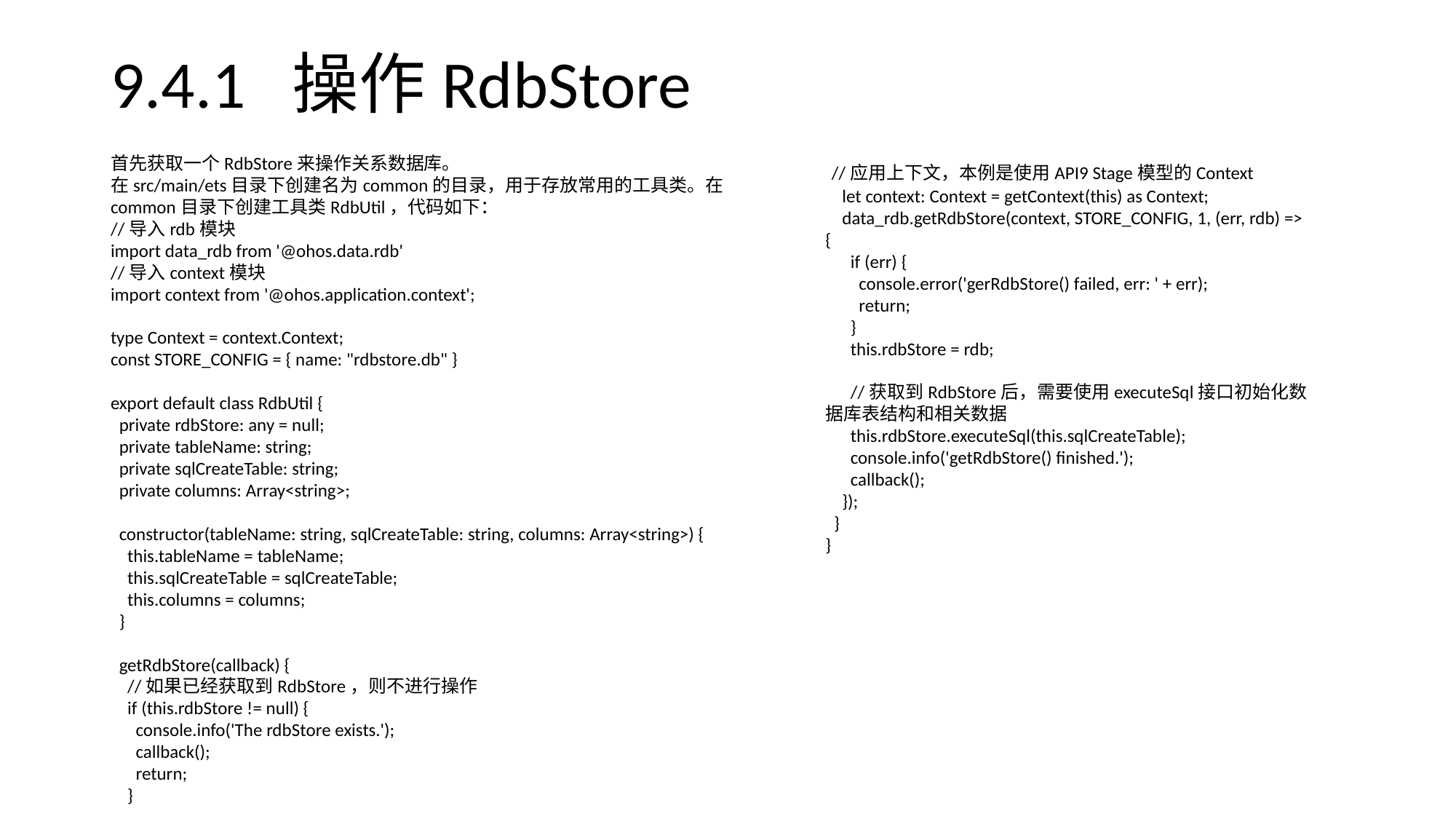

# 9.4.1  操作RdbStore
首先获取一个RdbStore来操作关系数据库。
在src/main/ets目录下创建名为common的目录，用于存放常用的工具类。在common目录下创建工具类RdbUtil，代码如下：
//导入rdb模块
import data_rdb from '@ohos.data.rdb'
//导入context模块
import context from '@ohos.application.context';

type Context = context.Context;
const STORE_CONFIG = { name: "rdbstore.db" }

export default class RdbUtil {
  private rdbStore: any = null;
  private tableName: string;
  private sqlCreateTable: string;
  private columns: Array<string>;

  constructor(tableName: string, sqlCreateTable: string, columns: Array<string>) {
    this.tableName = tableName;
    this.sqlCreateTable = sqlCreateTable;
    this.columns = columns;
  }

  getRdbStore(callback) {
    //如果已经获取到RdbStore，则不进行操作
    if (this.rdbStore != null) {
      console.info('The rdbStore exists.');
      callback();
      return;
    }
 //应用上下文，本例是使用API9 Stage模型的Context
    let context: Context = getContext(this) as Context;
    data_rdb.getRdbStore(context, STORE_CONFIG, 1, (err, rdb) => {
      if (err) {
        console.error('gerRdbStore() failed, err: ' + err);
        return;
      }
      this.rdbStore = rdb;

      //获取到RdbStore后，需要使用executeSql接口初始化数据库表结构和相关数据
      this.rdbStore.executeSql(this.sqlCreateTable);
      console.info('getRdbStore() finished.');
      callback();
    });
  }
}